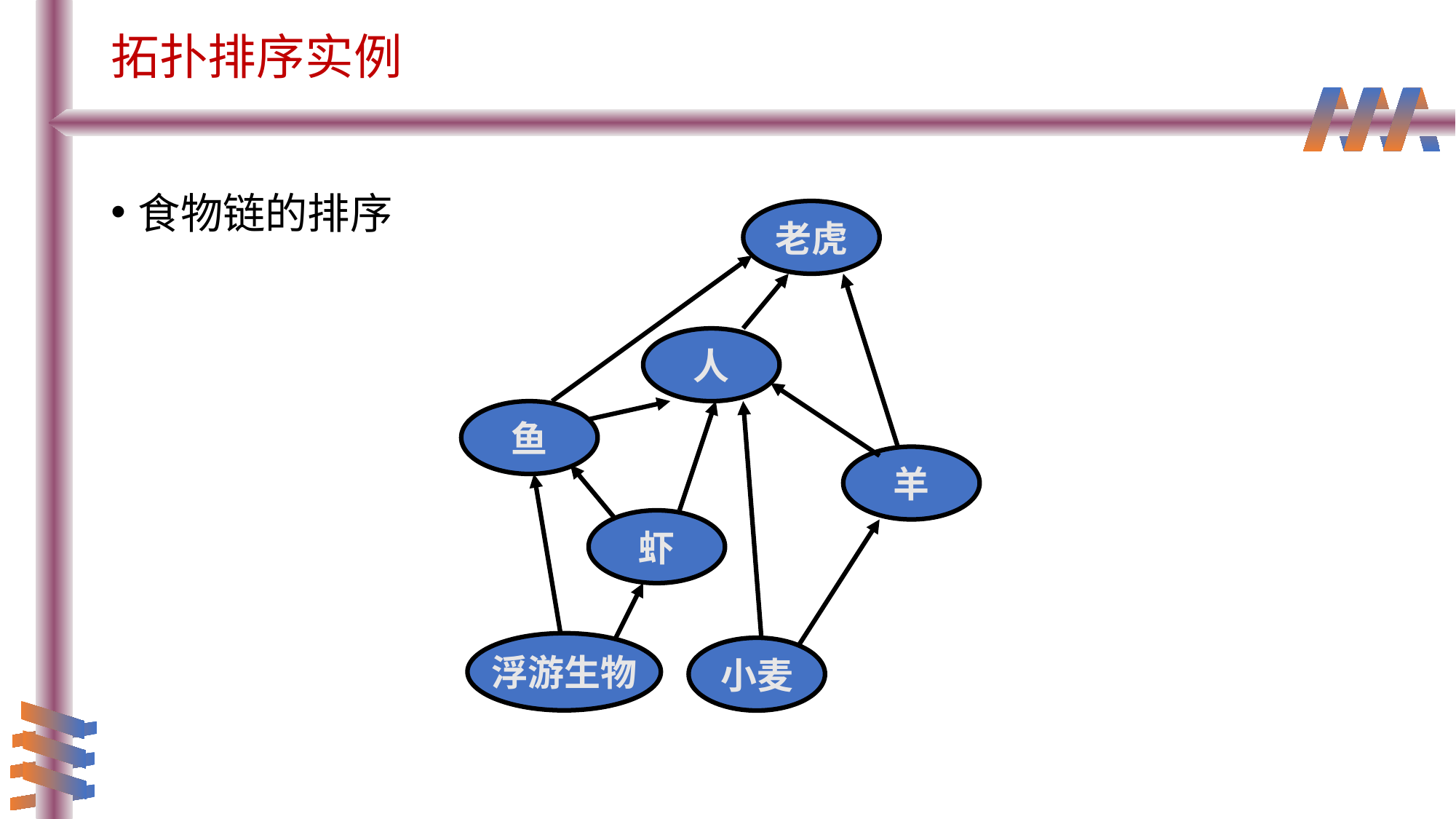

# 拓扑排序实例
食物链的排序
老虎

人

鱼

羊

虾

浮游生物
小麦